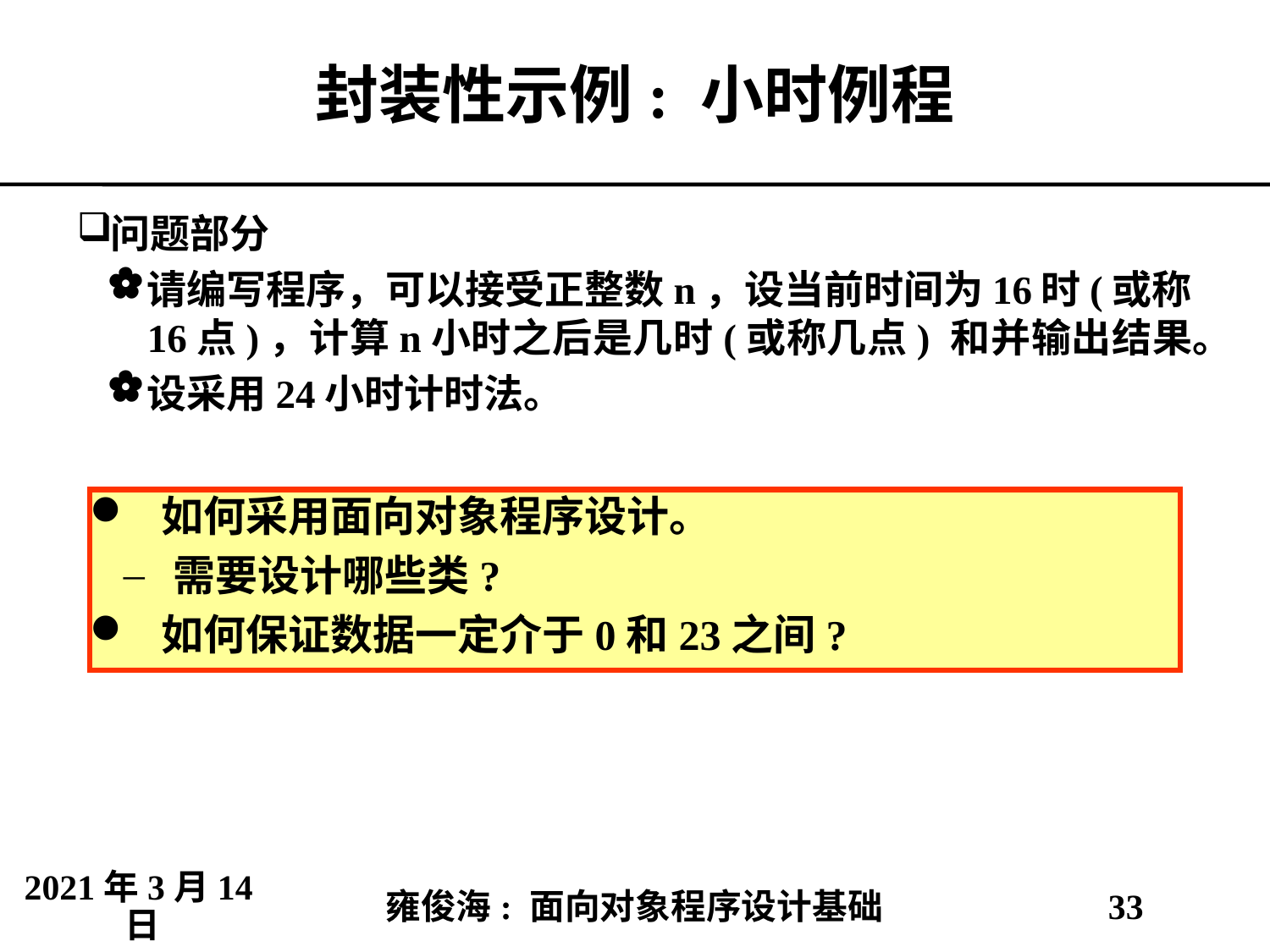

# 封装性示例: 小时例程

问题部分
请编写程序，可以接受正整数n，设当前时间为16时(或称16点)，计算n小时之后是几时(或称几点) 和并输出结果。
设采用24小时计时法。
  如何采用面向对象程序设计。
 需要设计哪些类?
  如何保证数据一定介于0和23之间?
2021年3月14日
雍俊海: 面向对象程序设计基础
33